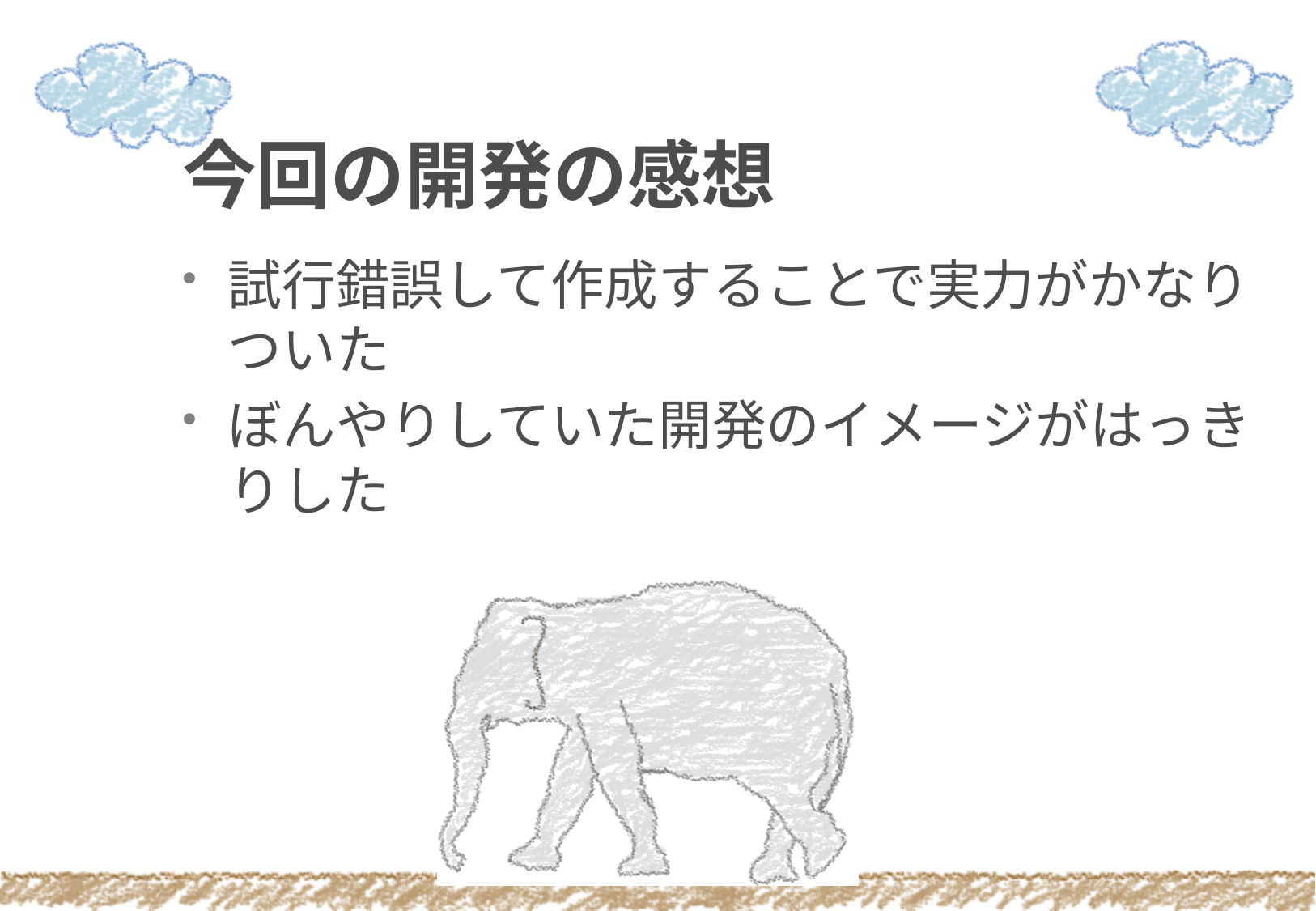

# 今回の開発の感想
試行錯誤して作成することで実力がかなりついた
ぼんやりしていた開発のイメージがはっきりした